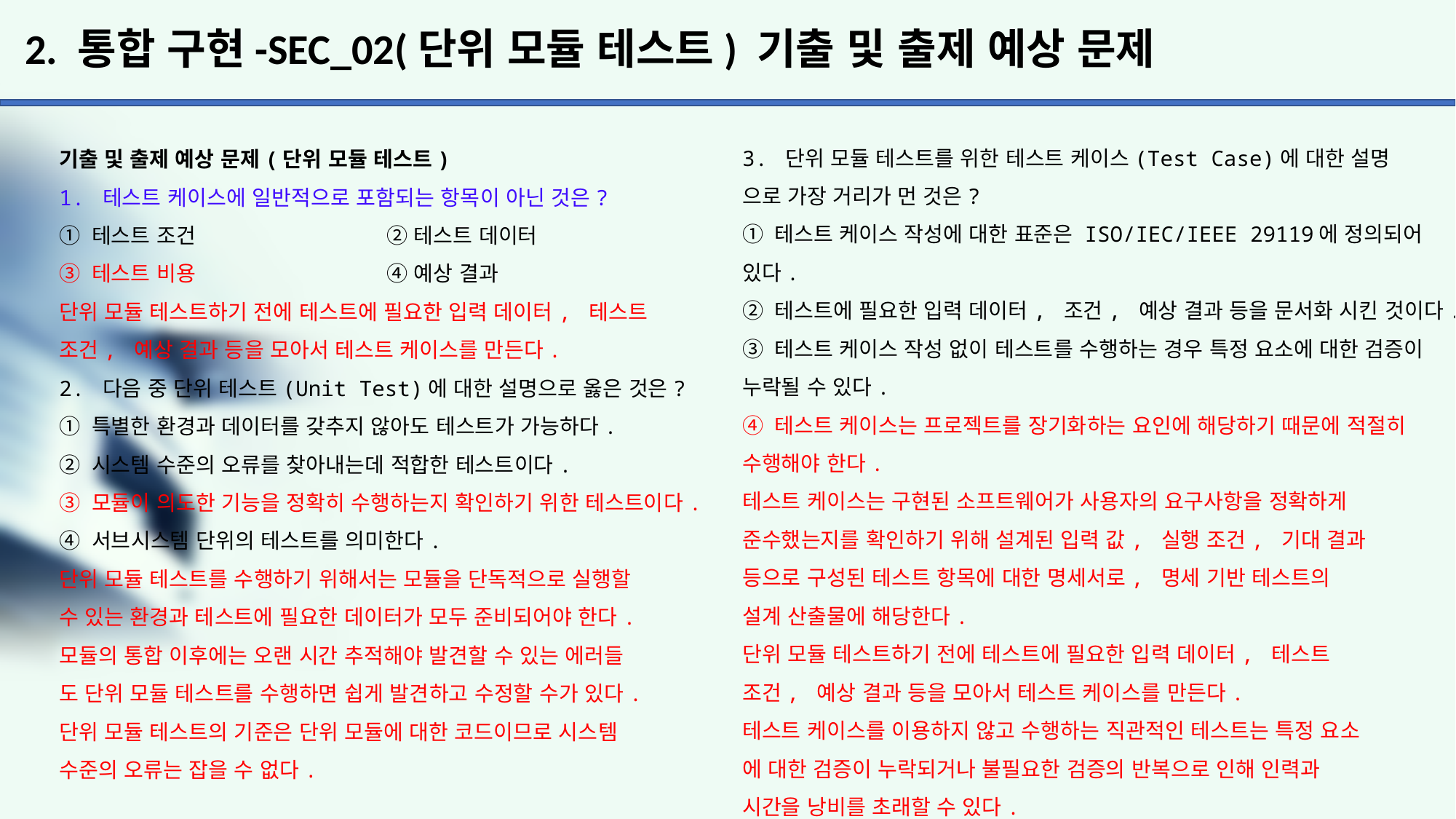

# 2. 통합 구현-SEC_02(단위 모듈 테스트) 기출 및 출제 예상 문제
3. 단위 모듈 테스트를 위한 테스트 케이스(Test Case)에 대한 설명
으로 가장 거리가 먼 것은?
① 테스트 케이스 작성에 대한 표준은 ISO/IEC/IEEE 29119에 정의되어 있다.
② 테스트에 필요한 입력 데이터, 조건, 예상 결과 등을 문서화 시킨 것이다.
③ 테스트 케이스 작성 없이 테스트를 수행하는 경우 특정 요소에 대한 검증이 누락될 수 있다.
④ 테스트 케이스는 프로젝트를 장기화하는 요인에 해당하기 때문에 적절히 수행해야 한다.
테스트 케이스는 구현된 소프트웨어가 사용자의 요구사항을 정확하게
준수했는지를 확인하기 위해 설계된 입력 값, 실행 조건, 기대 결과
등으로 구성된 테스트 항목에 대한 명세서로, 명세 기반 테스트의
설계 산출물에 해당한다.
단위 모듈 테스트하기 전에 테스트에 필요한 입력 데이터, 테스트
조건, 예상 결과 등을 모아서 테스트 케이스를 만든다.
테스트 케이스를 이용하지 않고 수행하는 직관적인 테스트는 특정 요소
에 대한 검증이 누락되거나 불필요한 검증의 반복으로 인해 인력과
시간을 낭비를 초래할 수 있다.
4. ISO/IEC/IEEE 29119-3 표준에 따른 테스트 케이스의 구성 요소에 해당하지 않는 것은?
① Test Item			② Input Specification
③ Output Specification	④ Expected Result Value
Expected Result Value는 예상 결과값이라는 의미로 테스트 케이스
수행 시 예상 결과값은 Output Specification에 기입한다.
ISO/IEC/IEEE 29119-3 표준 항목들
식별자(Identifier) : 항목 식별자, 일련 번호
테스트 항목(Test Item) : 테스트 대상(모듈 또는 기능)
입력 명세(Input Specification) : 입력 데이터 또는 테스트 조건
출력 명세(Output Specification) : 테스트 케이스 수행 시 예상되는
출력 결과
특수 절차 요구 : 테스트 케이스 수행 시 특별히 요구하는 절차
의존성 기술 : 테스트 케이스 간의 의존성
기출 및 출제 예상 문제(단위 모듈 테스트)
1. 테스트 케이스에 일반적으로 포함되는 항목이 아닌 것은?
① 테스트 조건		② 테스트 데이터
③ 테스트 비용		④ 예상 결과
단위 모듈 테스트하기 전에 테스트에 필요한 입력 데이터, 테스트
조건, 예상 결과 등을 모아서 테스트 케이스를 만든다.
2. 다음 중 단위 테스트(Unit Test)에 대한 설명으로 옳은 것은?
① 특별한 환경과 데이터를 갖추지 않아도 테스트가 가능하다.
② 시스템 수준의 오류를 찾아내는데 적합한 테스트이다.
③ 모듈이 의도한 기능을 정확히 수행하는지 확인하기 위한 테스트이다.
④ 서브시스템 단위의 테스트를 의미한다.
단위 모듈 테스트를 수행하기 위해서는 모듈을 단독적으로 실행할
수 있는 환경과 테스트에 필요한 데이터가 모두 준비되어야 한다.
모듈의 통합 이후에는 오랜 시간 추적해야 발견할 수 있는 에러들
도 단위 모듈 테스트를 수행하면 쉽게 발견하고 수정할 수가 있다.
단위 모듈 테스트의 기준은 단위 모듈에 대한 코드이므로 시스템
수준의 오류는 잡을 수 없다.